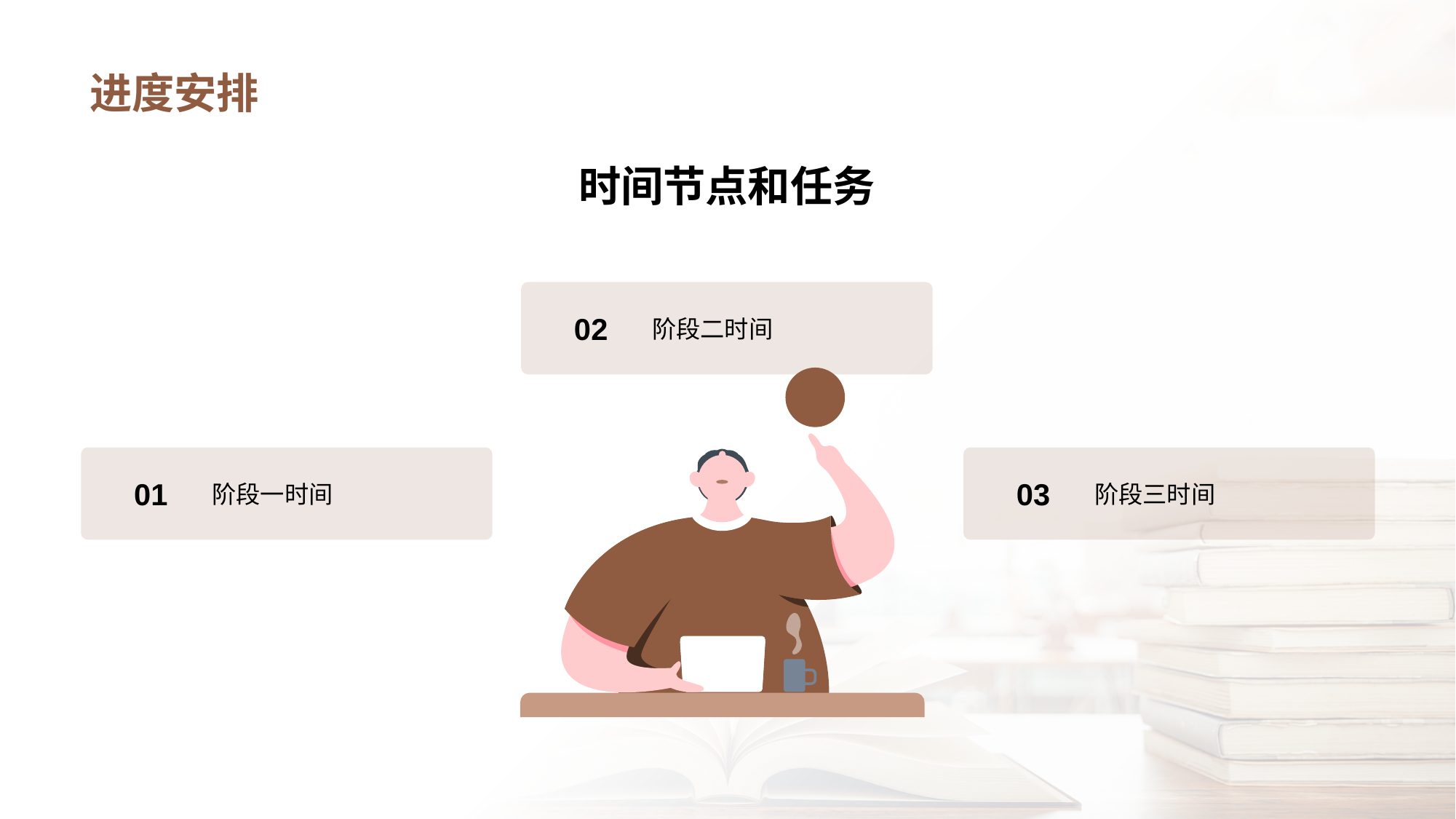

# 进度安排
时间节点和任务

02
阶段二时间

01
阶段一时间

03
阶段三时间